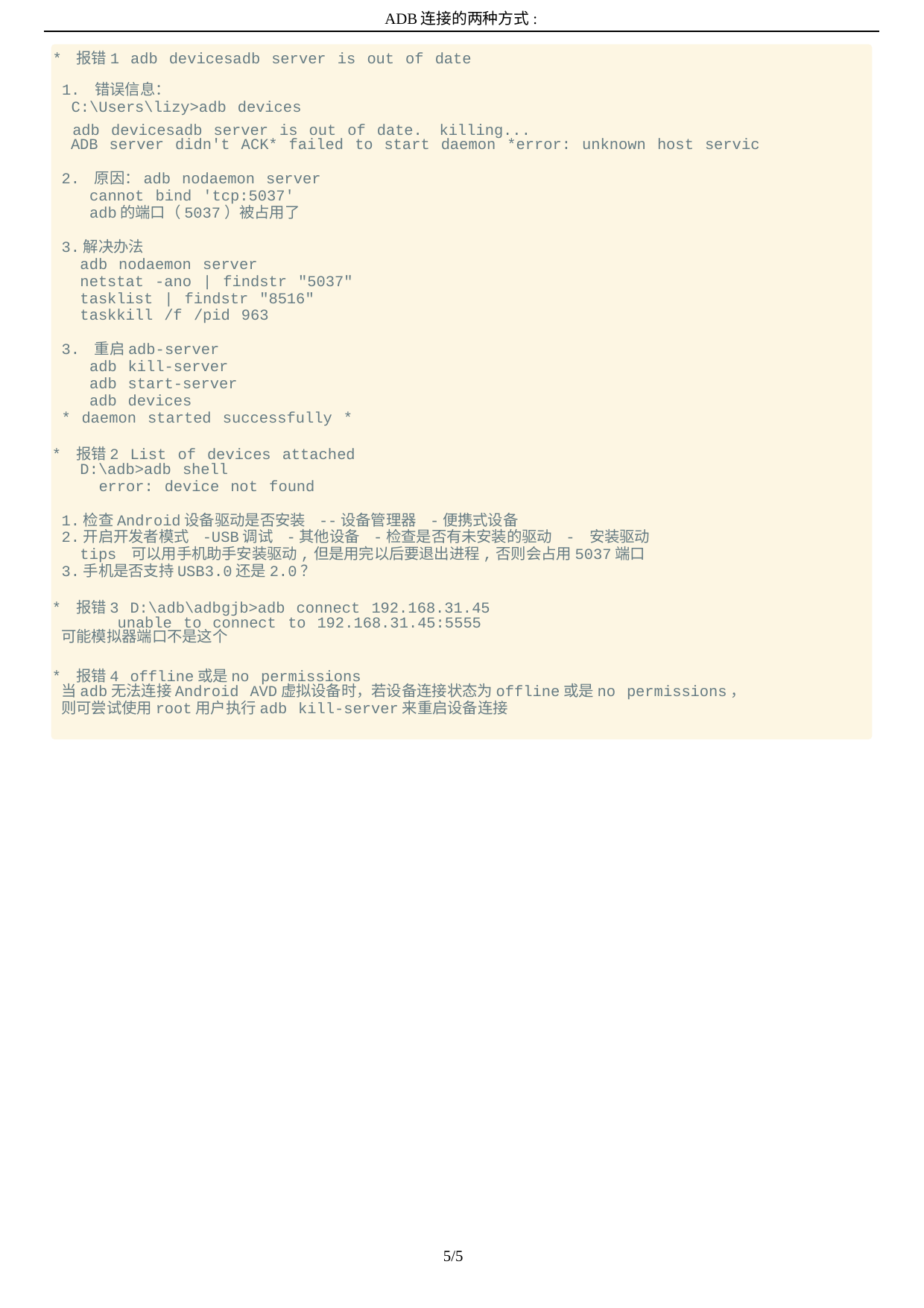

ADB连接的两种⽅式:

*   报错1   adb   devicesadb   server   is   out   of   date

	1.   错误信息：
		C:\Users\lizy>adb   devices

adb   devicesadb   server   is   out   of   date.
killing...
		ADB   server   didn't   ACK*   failed   to   start   daemon   *error:   unknown   host   servic

	2.   原因：adb   nodaemon   server
				cannot   bind   'tcp:5037'
				adb的端⼝（5037）被占⽤了

	3.解决办法
			adb   nodaemon   server
			netstat   -ano   |   findstr   "5037"
			tasklist   |   findstr   "8516"
			taskkill   /f   /pid   963

	3.   重启adb-server
				adb   kill-server
				adb   start-server
				adb   devices
	*   daemon   started   successfully   *

*   报错2   List   of   devices   attached
			D:\adb>adb   shell
					error:   device   not   found

	1.检查Android设备驱动是否安装   --设备管理器   -便携式设备
	2.开启开发者模式   -USB调试   -其他设备   -检查是否有未安装的驱动   -   安装驱动
			tips   可以⽤⼿机助⼿安装驱动,但是⽤完以后要退出进程,否则会占⽤5037端⼝
	3.⼿机是否⽀持USB3.0还是2.0？

*   报错3   D:\adb\adbgjb>adb   connect   192.168.31.45
						unable   to   connect   to   192.168.31.45:5555
	可能模拟器端⼝不是这个

*   报错4   offline或是no   permissions
	当adb⽆法连接Android   AVD虚拟设备时，若设备连接状态为offline或是no   permissions，
	则可尝试使⽤root⽤户执⾏adb   kill-server来重启设备连接

							5/5